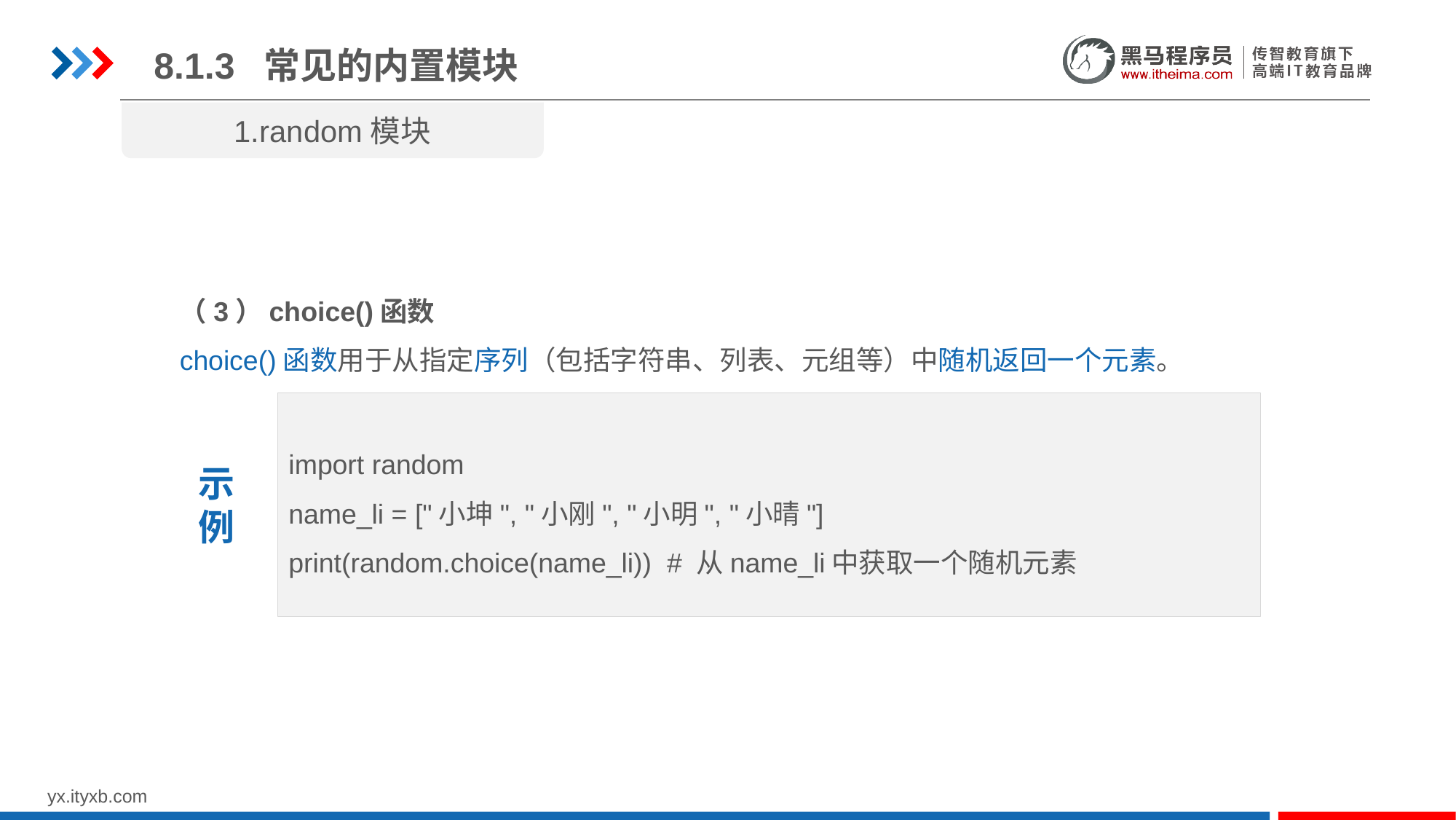

8.1.3  常见的内置模块

1.random模块
（3）choice()函数
choice()函数用于从指定序列（包括字符串、列表、元组等）中随机返回一个元素。
import random
name_li = ["小坤", "小刚", "小明", "小晴"]
print(random.choice(name_li))  # 从name_li中获取一个随机元素
示
例